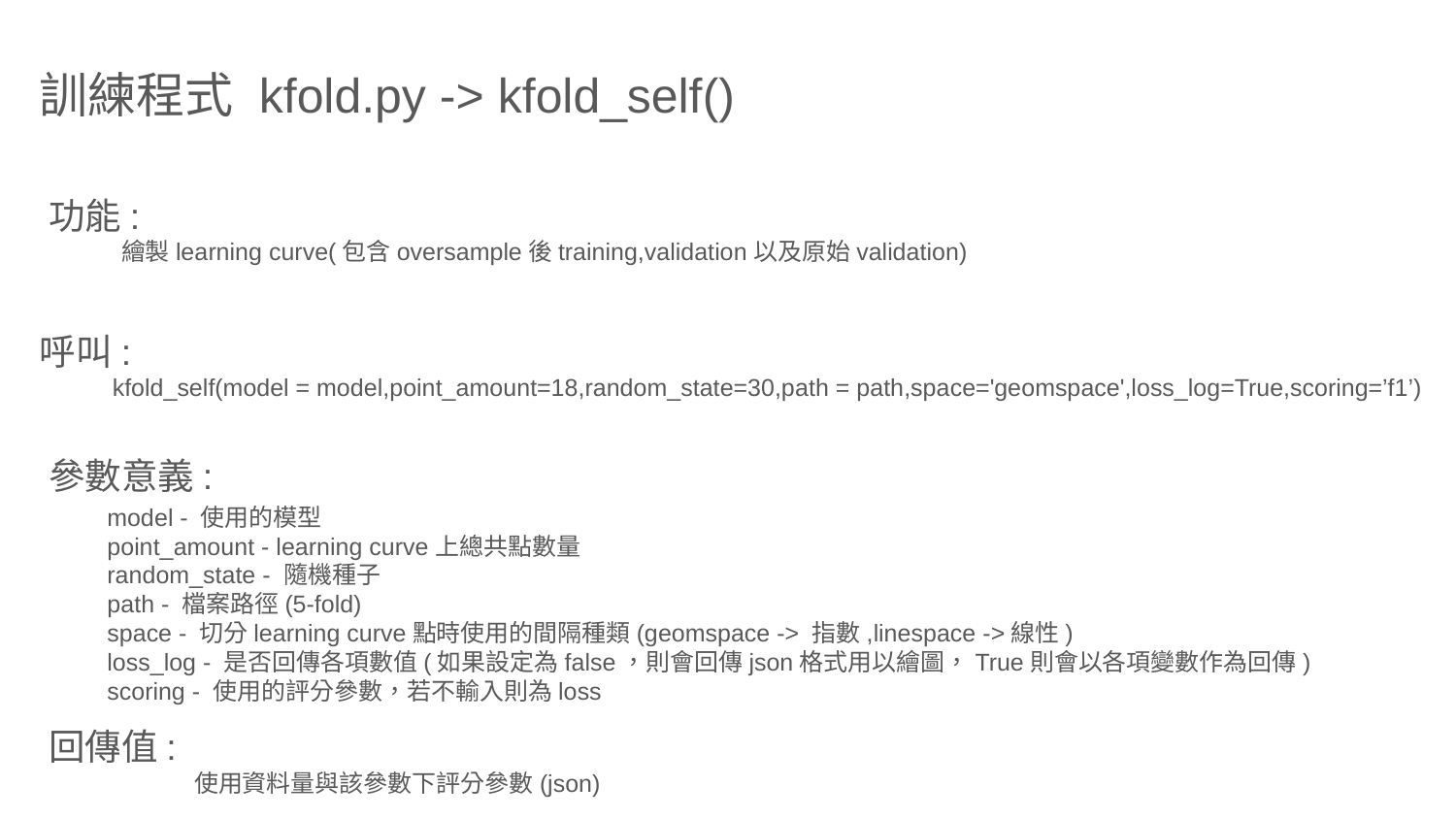

訓練程式 kfold.py -> kfold_self()
功能:
繪製learning curve(包含oversample後training,validation以及原始validation)
呼叫:
kfold_self(model = model,point_amount=18,random_state=30,path = path,space='geomspace',loss_log=True,scoring=’f1’)
參數意義:
model - 使用的模型
point_amount - learning curve上總共點數量
random_state - 隨機種子
path - 檔案路徑(5-fold)
space - 切分learning curve點時使用的間隔種類(geomspace -> 指數,linespace ->線性)
loss_log - 是否回傳各項數值(如果設定為false，則會回傳json格式用以繪圖，True則會以各項變數作為回傳)
scoring - 使用的評分參數，若不輸入則為loss
回傳值:
	使用資料量與該參數下評分參數(json)